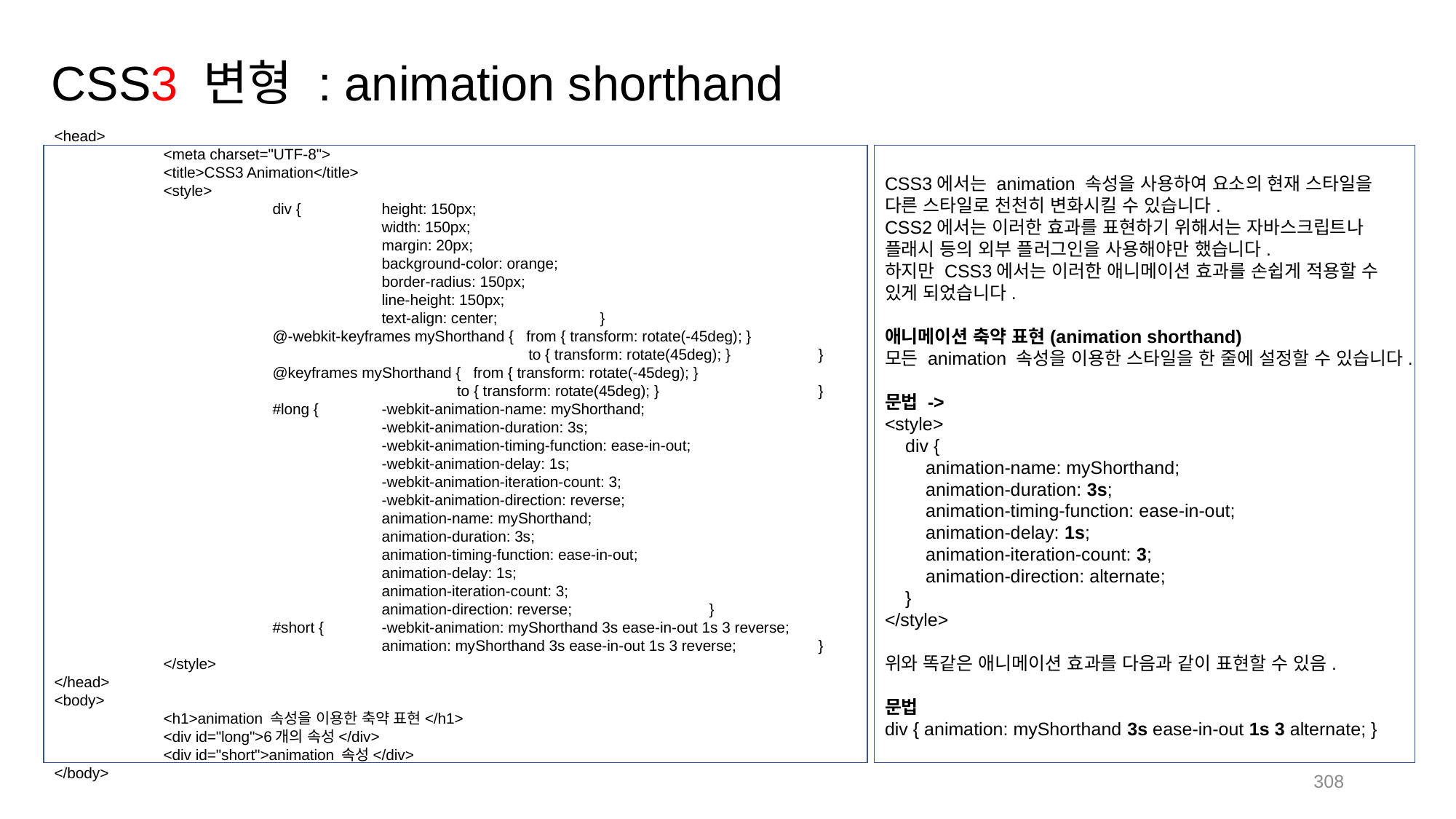

# CSS3 변형 : animation shorthand
<head>
	<meta charset="UTF-8">
	<title>CSS3 Animation</title>
	<style>
		div {	height: 150px;
			width: 150px;
			margin: 20px;
			background-color: orange;
			border-radius: 150px;
			line-height: 150px;
			text-align: center;	}
		@-webkit-keyframes myShorthand {   from { transform: rotate(-45deg); }
		  		         to { transform: rotate(45deg); }	}
		@keyframes myShorthand {   from { transform: rotate(-45deg); }
			                  to { transform: rotate(45deg); }		}
		#long {	-webkit-animation-name: myShorthand;
			-webkit-animation-duration: 3s;
			-webkit-animation-timing-function: ease-in-out;
			-webkit-animation-delay: 1s;
			-webkit-animation-iteration-count: 3;
			-webkit-animation-direction: reverse;
			animation-name: myShorthand;
			animation-duration: 3s;
			animation-timing-function: ease-in-out;
			animation-delay: 1s;
			animation-iteration-count: 3;
		 	animation-direction: reverse;		}
		#short {	-webkit-animation: myShorthand 3s ease-in-out 1s 3 reverse;
			animation: myShorthand 3s ease-in-out 1s 3 reverse;	}
	</style>
</head>
<body>
	<h1>animation 속성을 이용한 축약 표현</h1>
	<div id="long">6개의 속성</div>
	<div id="short">animation 속성</div>
</body>

CSS3에서는 animation 속성을 사용하여 요소의 현재 스타일을 다른 스타일로 천천히 변화시킬 수 있습니다.
CSS2에서는 이러한 효과를 표현하기 위해서는 자바스크립트나 플래시 등의 외부 플러그인을 사용해야만 했습니다.
하지만 CSS3에서는 이러한 애니메이션 효과를 손쉽게 적용할 수 있게 되었습니다.

애니메이션 축약 표현(animation shorthand)
모든 animation 속성을 이용한 스타일을 한 줄에 설정할 수 있습니다.

문법 ->
<style>
    div {
        animation-name: myShorthand;
        animation-duration: 3s;
        animation-timing-function: ease-in-out;
        animation-delay: 1s;
        animation-iteration-count: 3;
        animation-direction: alternate;
    }
</style>

위와 똑같은 애니메이션 효과를 다음과 같이 표현할 수 있음.

문법
div { animation: myShorthand 3s ease-in-out 1s 3 alternate; }
308